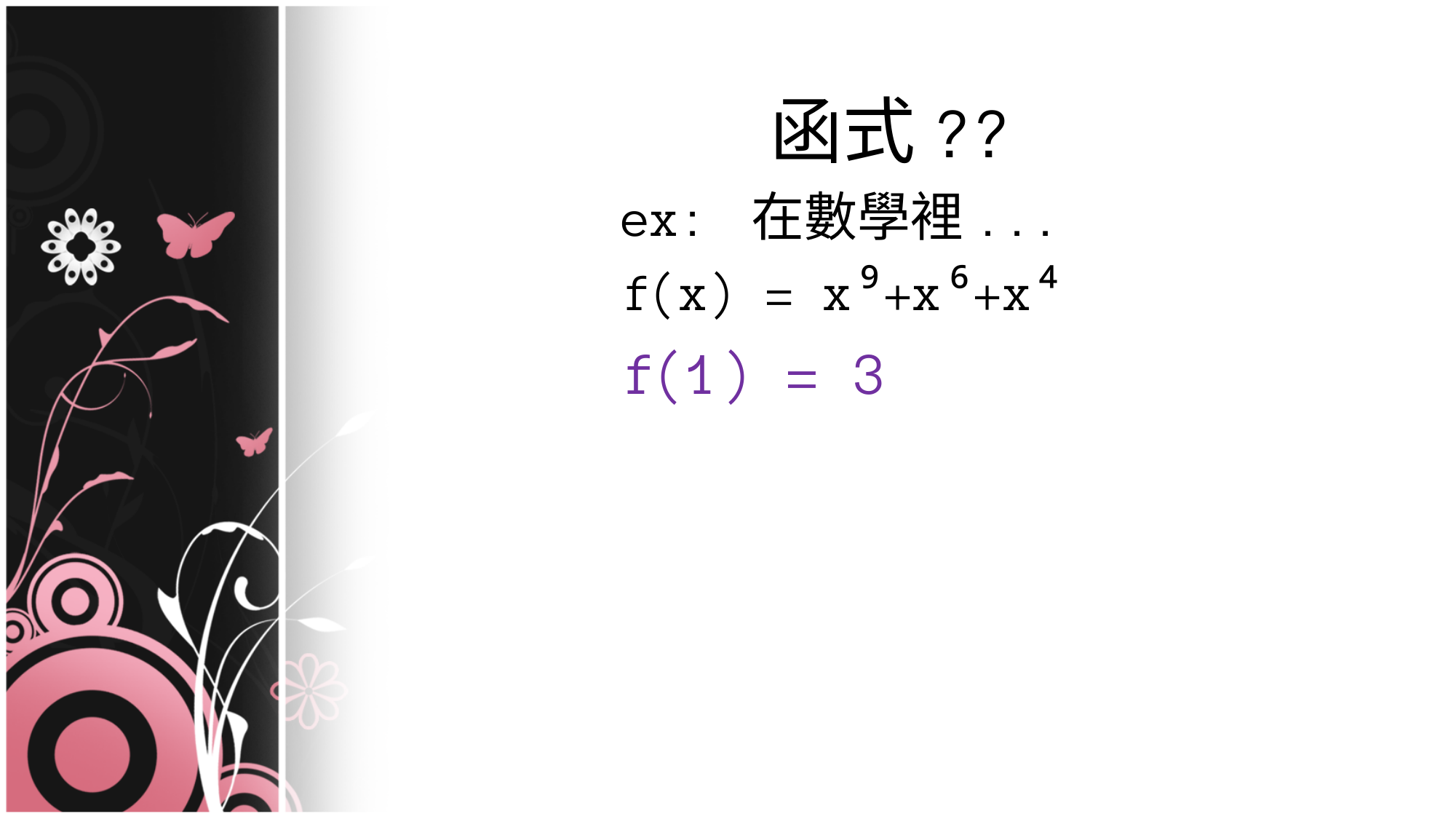

函式??
		ex: 在數學裡...
		f(x) = x⁹+x⁶+x⁴
		f(1) = 3